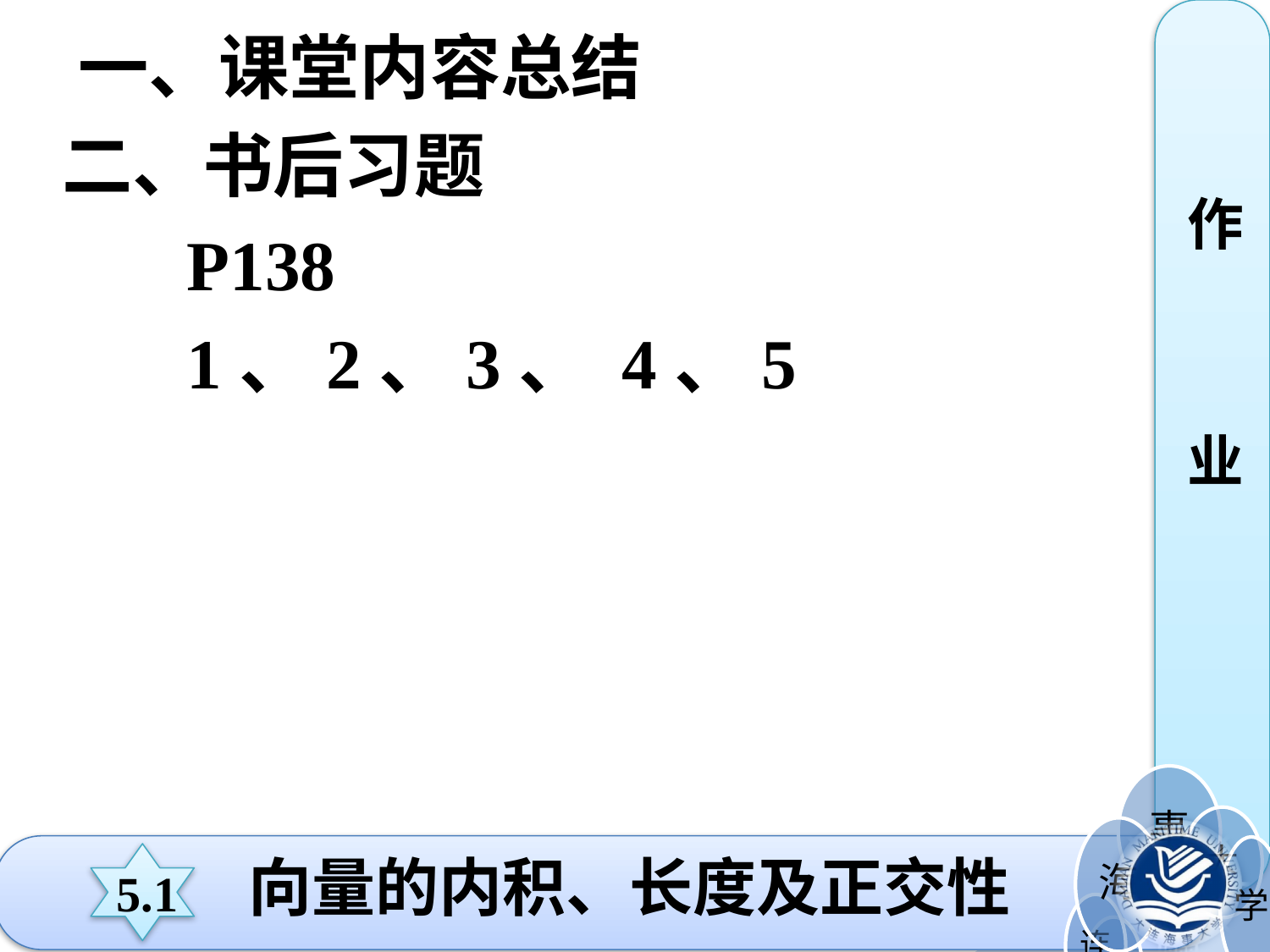

一、课堂内容总结
 二、书后习题
         P138
         1、2、3、 4、5

作

业

向量的内积、长度及正交性
5.1